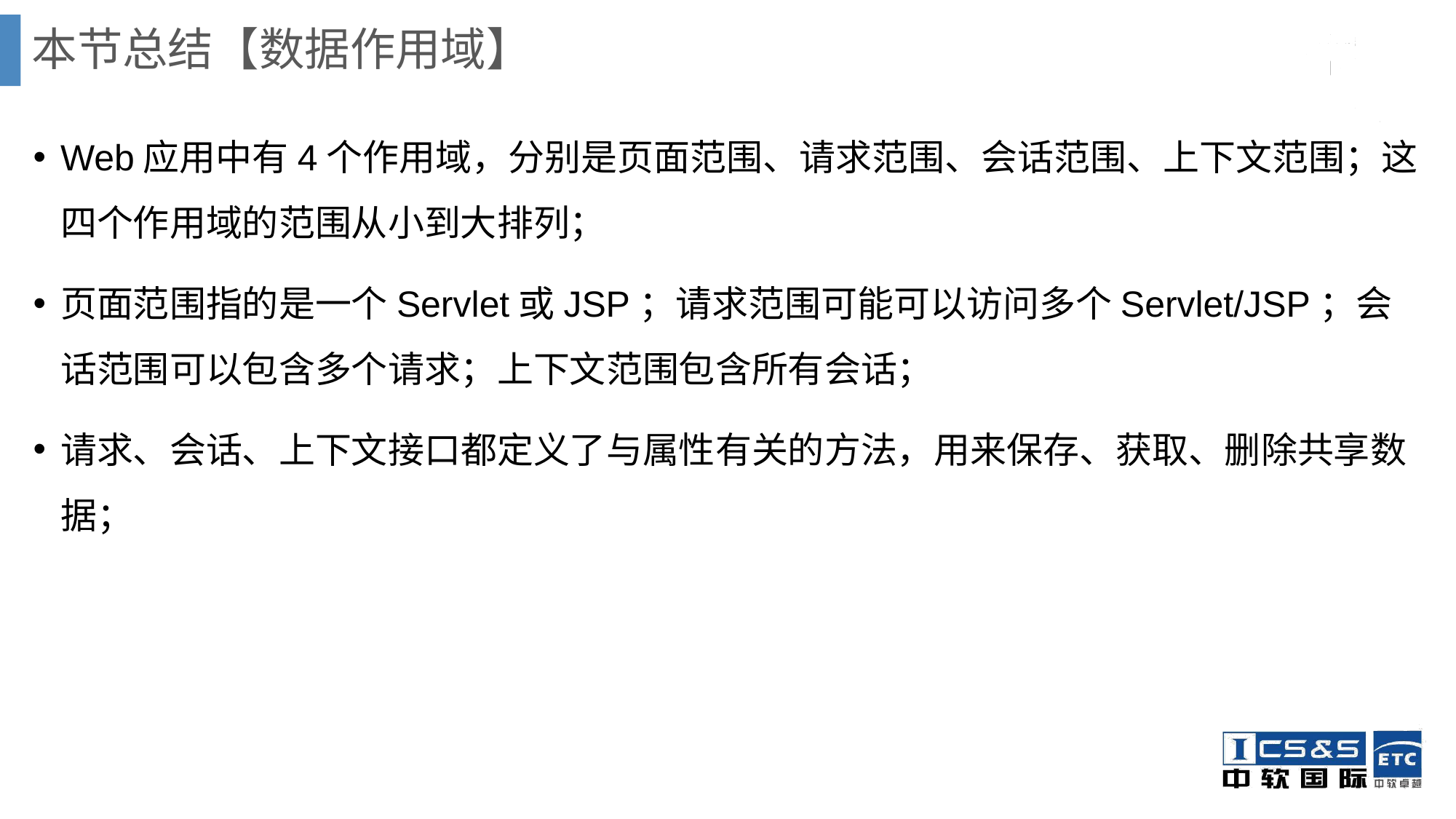

# 本节总结【数据作用域】
Web应用中有4个作用域，分别是页面范围、请求范围、会话范围、上下文范围；这四个作用域的范围从小到大排列；
页面范围指的是一个Servlet或JSP；请求范围可能可以访问多个Servlet/JSP；会话范围可以包含多个请求；上下文范围包含所有会话；
请求、会话、上下文接口都定义了与属性有关的方法，用来保存、获取、删除共享数据；